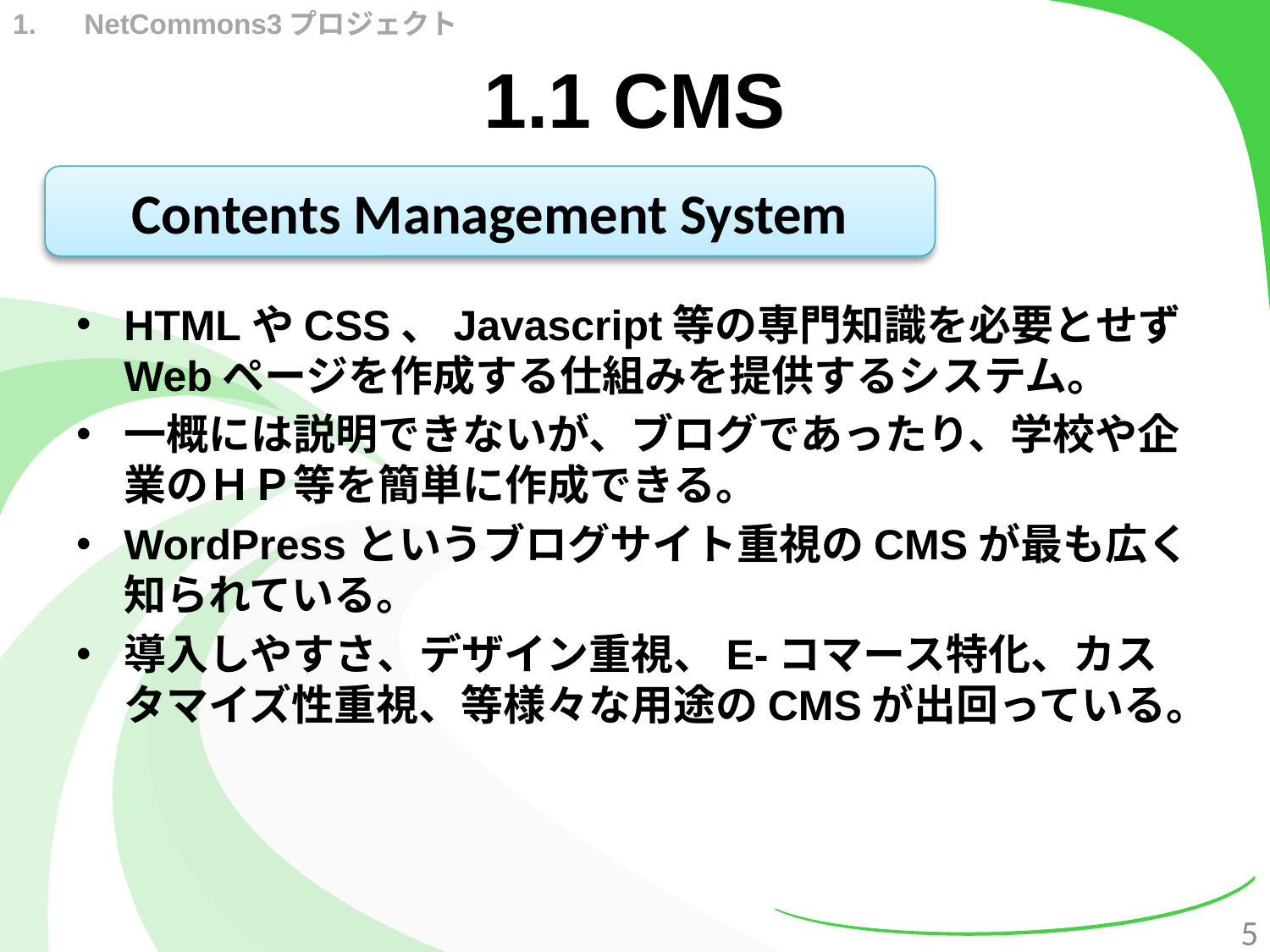

NetCommons3プロジェクト
# 1.1 CMS
Contents Management System
HTMLやCSS、Javascript等の専門知識を必要とせずWebページを作成する仕組みを提供するシステム。
一概には説明できないが、ブログであったり、学校や企業のＨＰ等を簡単に作成できる。
WordPressというブログサイト重視のCMSが最も広く知られている。
導入しやすさ、デザイン重視、E-コマース特化、カスタマイズ性重視、等様々な用途のCMSが出回っている。
5